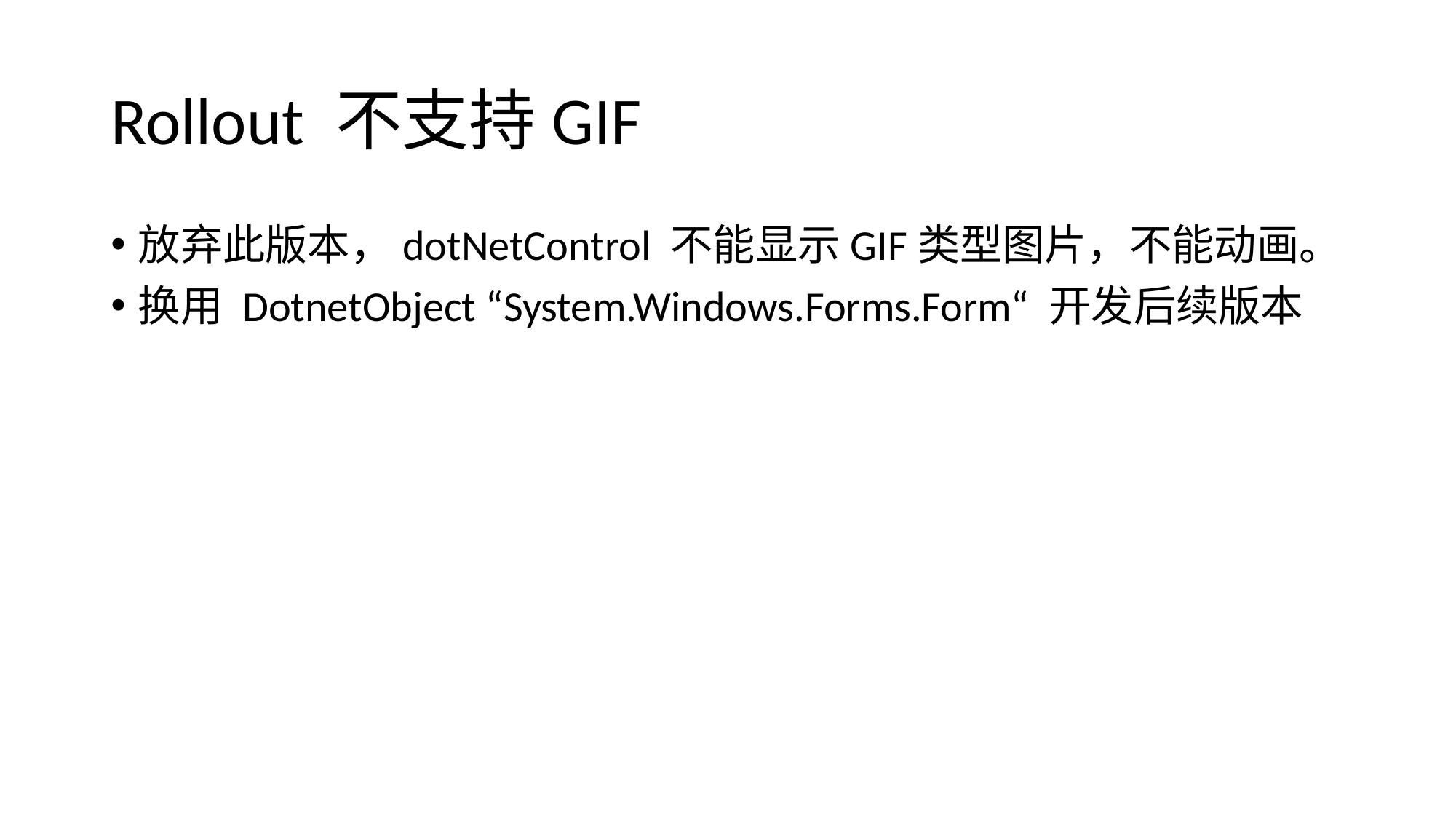

# Rollout 不支持GIF
放弃此版本，dotNetControl 不能显示GIF类型图片，不能动画。
换用 DotnetObject “System.Windows.Forms.Form“ 开发后续版本